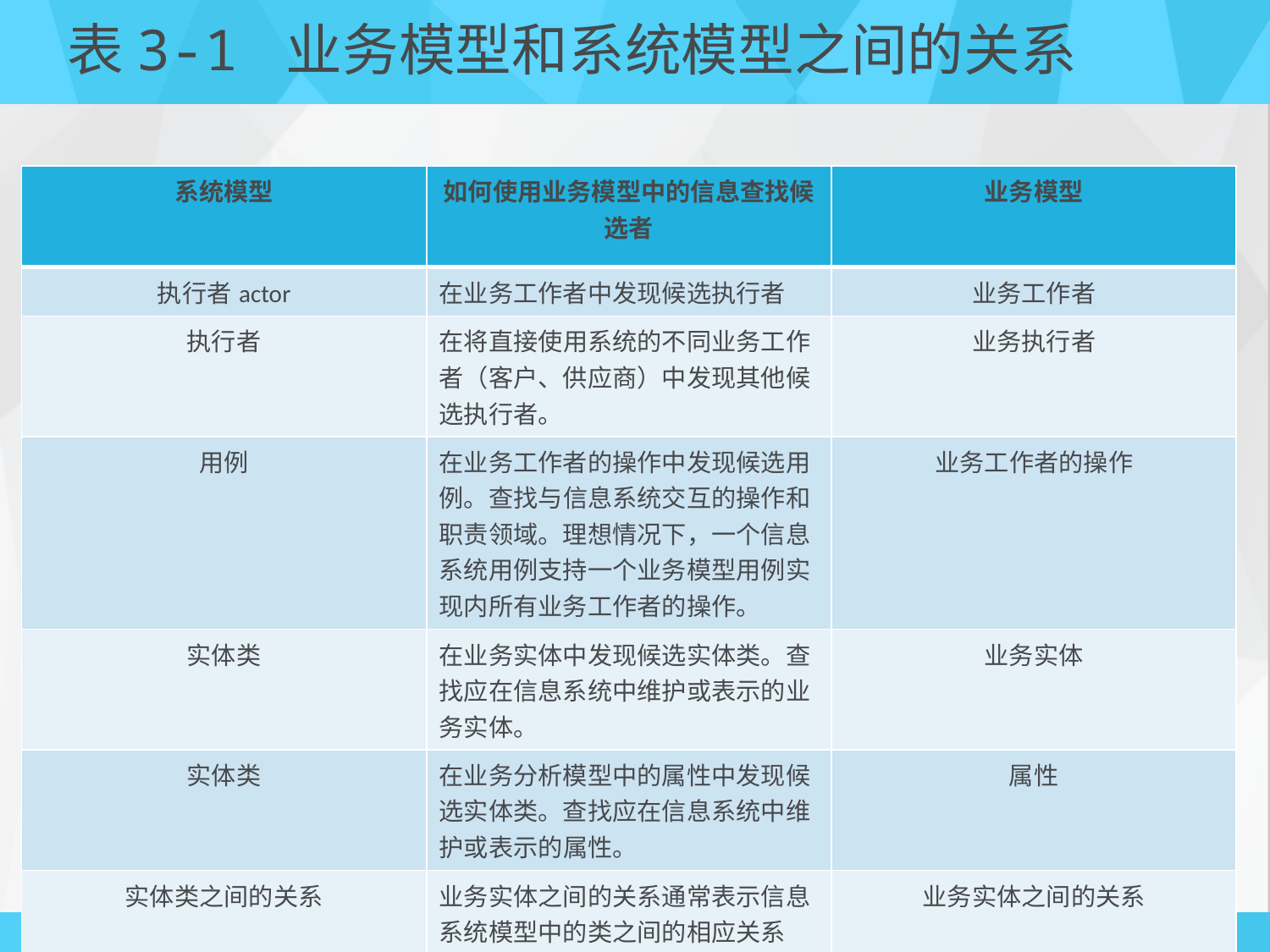

# 表3-1 业务模型和系统模型之间的关系
| 系统模型 | 如何使用业务模型中的信息查找候选者 | 业务模型 |
| --- | --- | --- |
| 执行者actor | 在业务工作者中发现候选执行者 | 业务工作者 |
| 执行者 | 在将直接使用系统的不同业务工作者（客户、供应商）中发现其他候选执行者。 | 业务执行者 |
| 用例 | 在业务工作者的操作中发现候选用例。查找与信息系统交互的操作和职责领域。理想情况下，一个信息系统用例支持一个业务模型用例实现内所有业务工作者的操作。 | 业务工作者的操作 |
| 实体类 | 在业务实体中发现候选实体类。查找应在信息系统中维护或表示的业务实体。 | 业务实体 |
| 实体类 | 在业务分析模型中的属性中发现候选实体类。查找应在信息系统中维护或表示的属性。 | 属性 |
| 实体类之间的关系 | 业务实体之间的关系通常表示信息系统模型中的类之间的相应关系 | 业务实体之间的关系 |